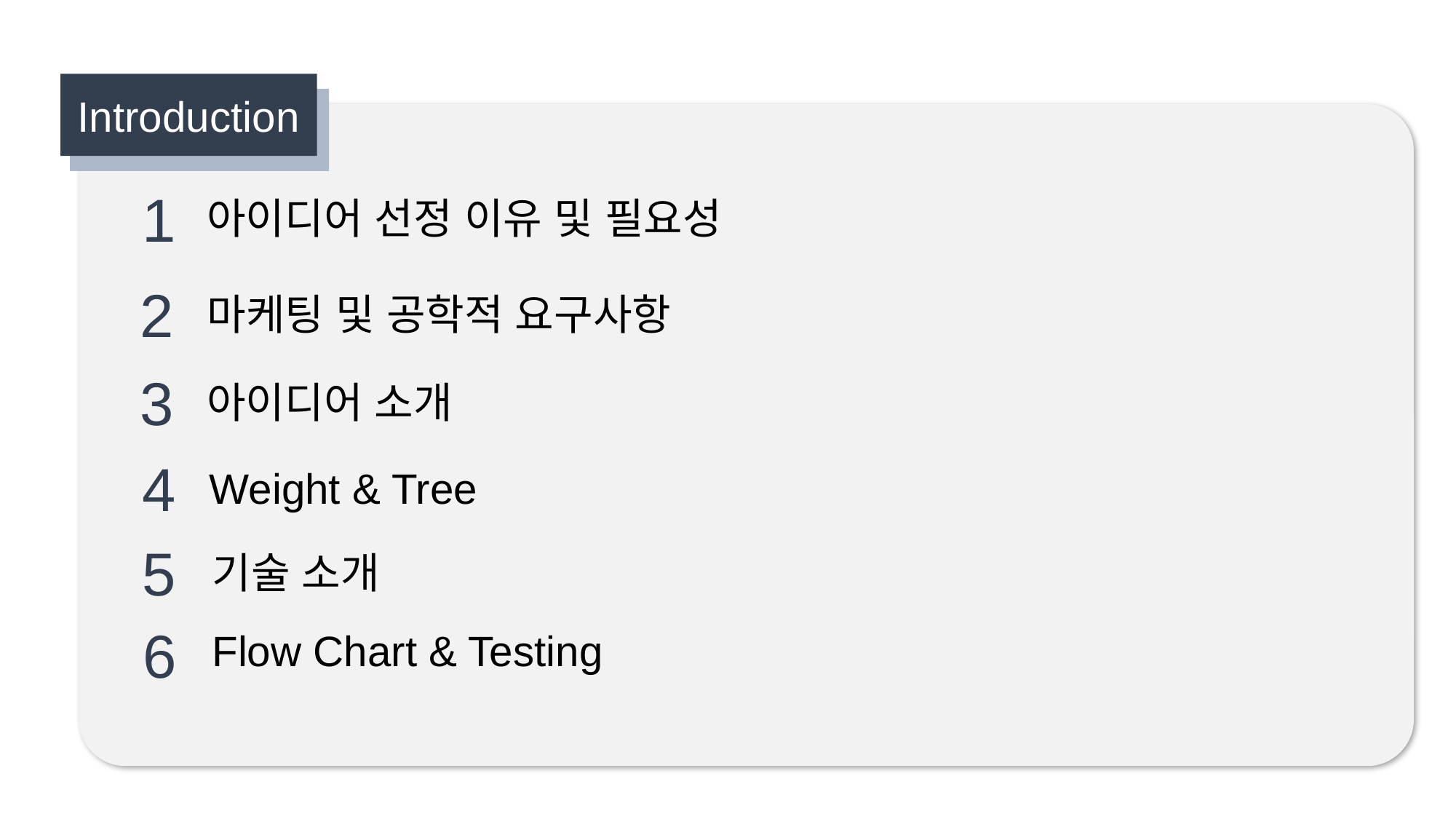

Introduction

1
아이디어 선정 이유 및 필요성
2
마케팅 및 공학적 요구사항
3
아이디어 소개
4
Weight & Tree
5
기술 소개
6
Flow Chart & Testing